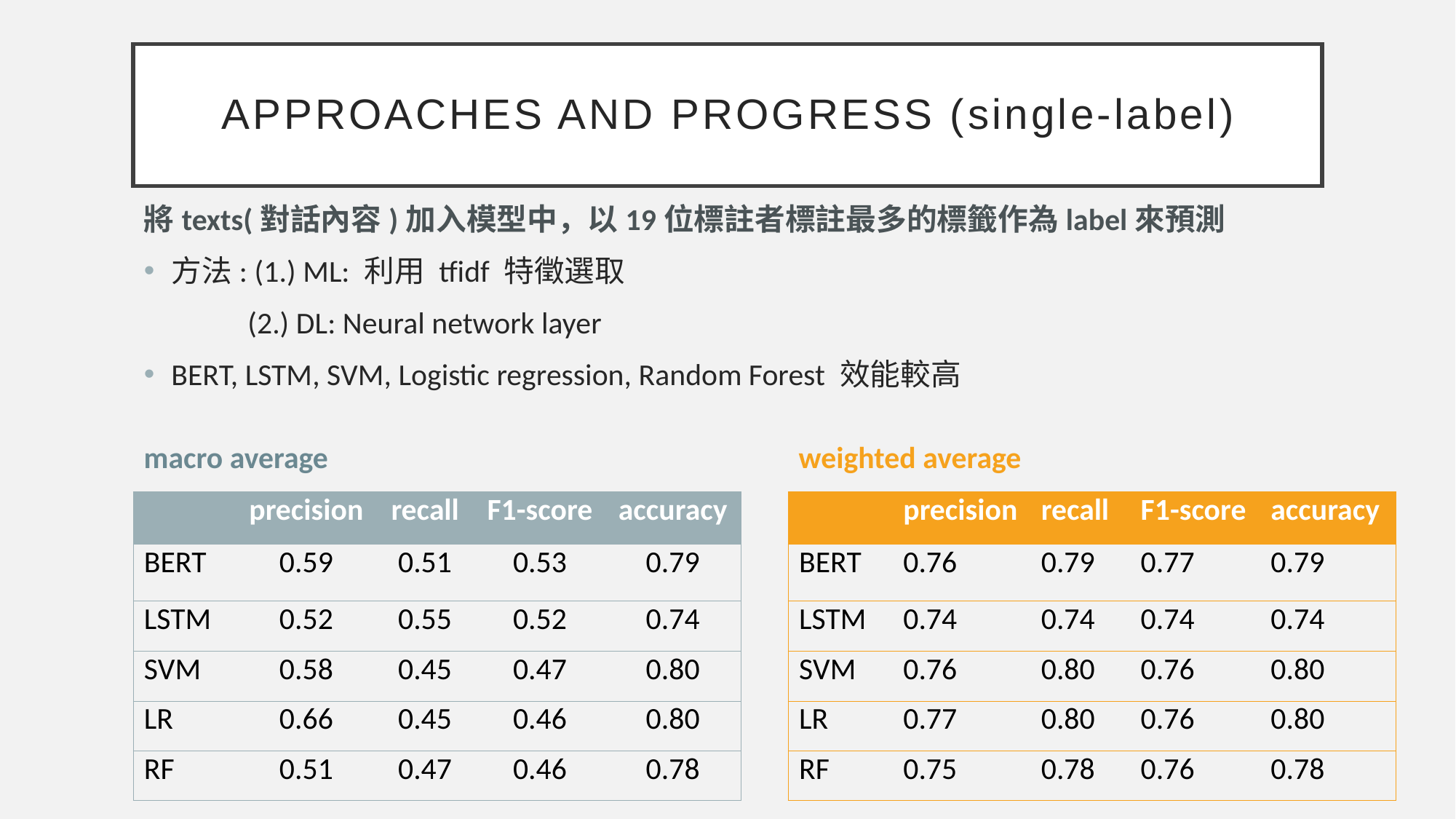

# Approaches and Progress (single-label)
將texts(對話內容)加入模型中，以19位標註者標註最多的標籤作為label來預測
方法: (1.) ML: 利用 tfidf 特徵選取
               (2.) DL: Neural network layer
BERT, LSTM, SVM, Logistic regression, Random Forest 效能較高
macro average
weighted average
|  | precision | recall | F1-score | accuracy |
| --- | --- | --- | --- | --- |
| BERT | 0.59 | 0.51 | 0.53 | 0.79 |
| LSTM | 0.52 | 0.55 | 0.52 | 0.74 |
| SVM | 0.58 | 0.45 | 0.47 | 0.80 |
| LR | 0.66 | 0.45 | 0.46 | 0.80 |
| RF | 0.51 | 0.47 | 0.46 | 0.78 |
|  | precision | recall | F1-score | accuracy |
| --- | --- | --- | --- | --- |
| BERT | 0.76 | 0.79 | 0.77 | 0.79 |
| LSTM | 0.74 | 0.74 | 0.74 | 0.74 |
| SVM | 0.76 | 0.80 | 0.76 | 0.80 |
| LR | 0.77 | 0.80 | 0.76 | 0.80 |
| RF | 0.75 | 0.78 | 0.76 | 0.78 |